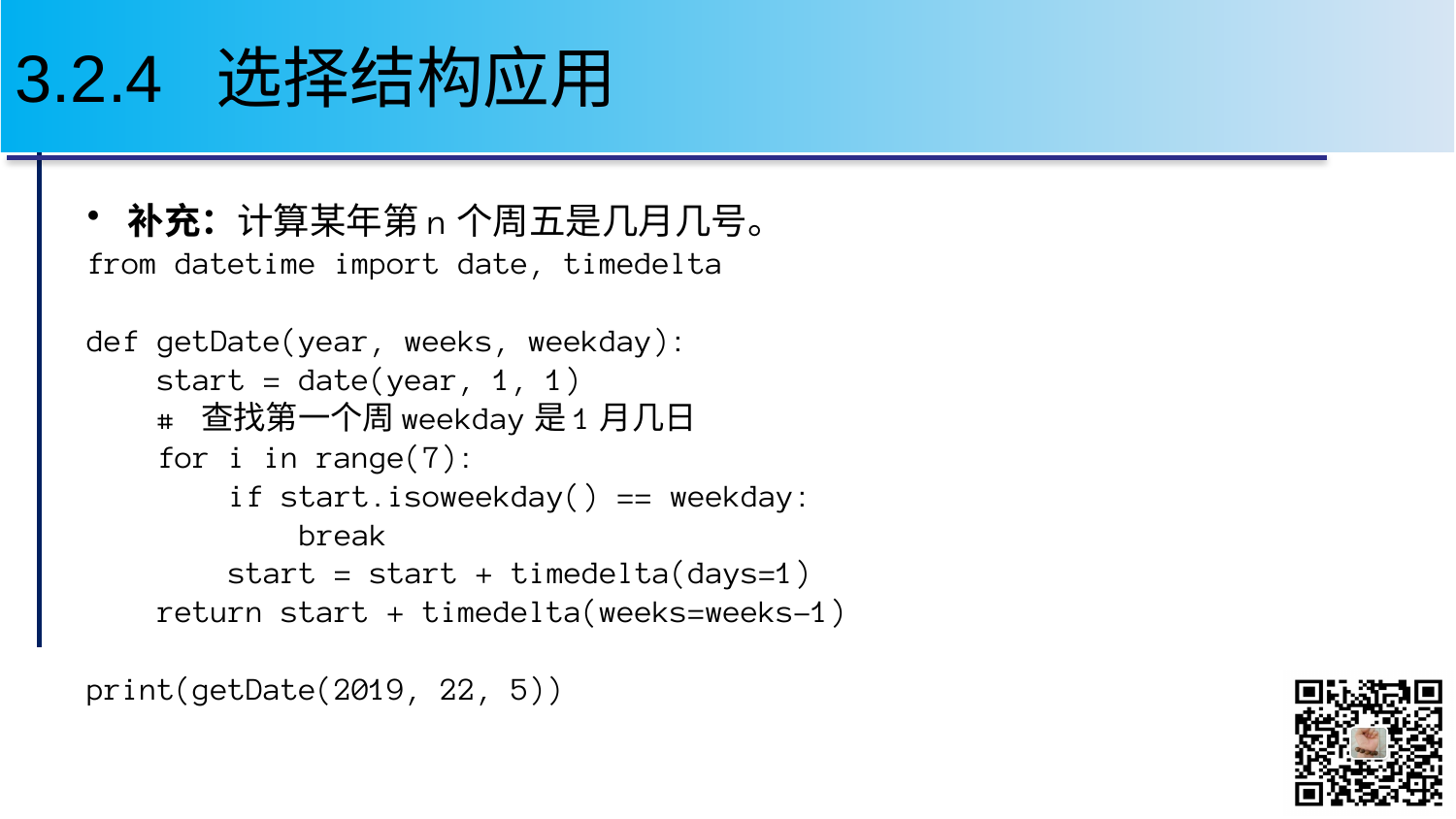

# 3.2.4  选择结构应用
补充：计算某年第n个周五是几月几号。
from datetime import date, timedelta

def getDate(year, weeks, weekday):
    start = date(year, 1, 1)
    # 查找第一个周weekday是1月几日
    for i in range(7):
        if start.isoweekday() == weekday:
            break
        start = start + timedelta(days=1)
    return start + timedelta(weeks=weeks-1)

print(getDate(2019, 22, 5))